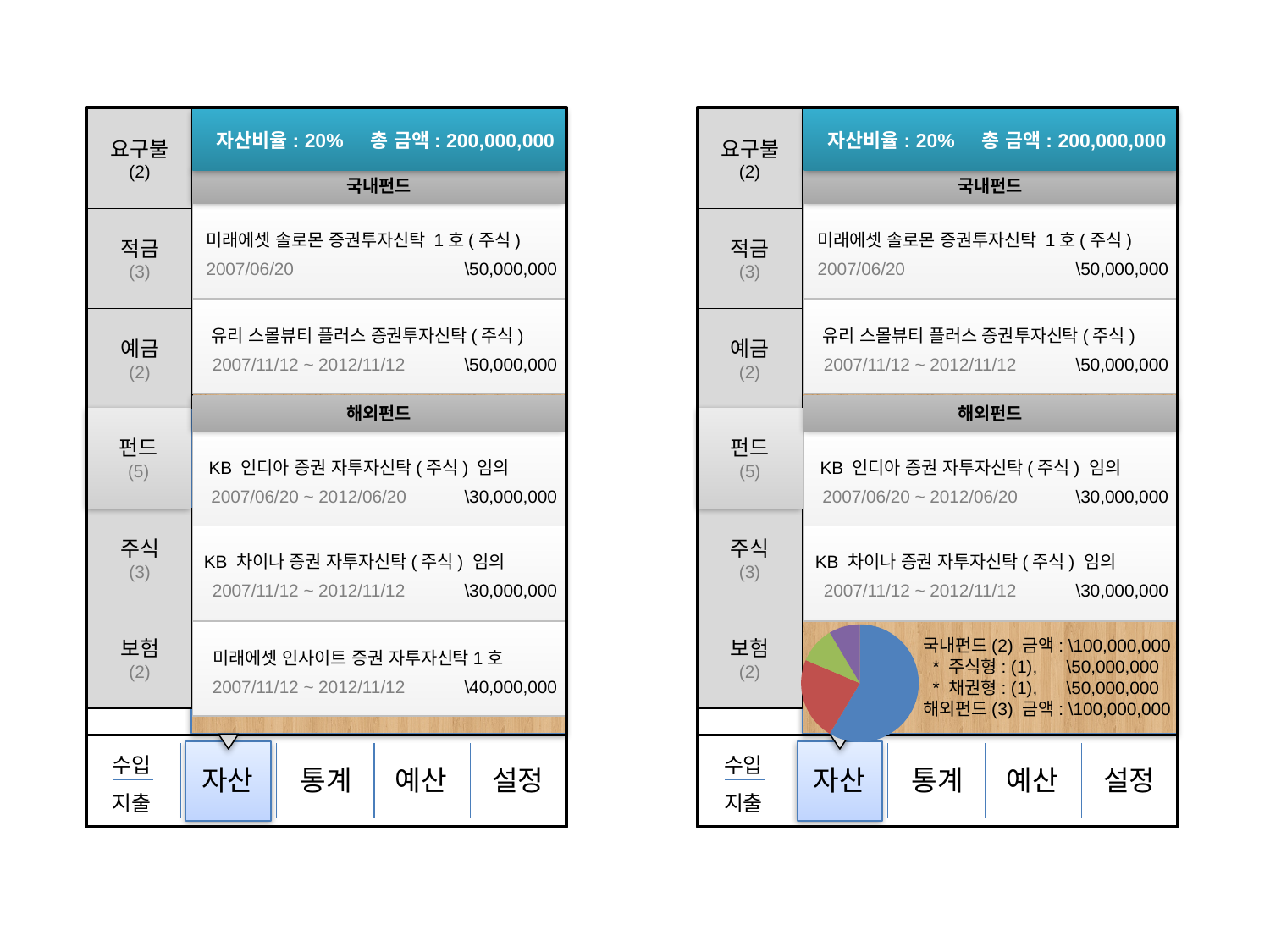

요구불
(2)

자산비율: 20%    총 금액: 200,000,000
국내펀드

미래에셋 솔로몬 증권투자신탁 1호(주식)
2007/06/20
\50,000,000

유리 스몰뷰티 플러스 증권투자신탁(주식)
2007/11/12 ~ 2012/11/12
\50,000,000
해외펀드

KB 인디아 증권 자투자신탁(주식) 임의
2007/06/20 ~ 2012/06/20
\30,000,000

KB 차이나 증권 자투자신탁(주식) 임의
2007/11/12 ~ 2012/11/12
\30,000,000

미래에셋 인사이트 증권 자투자신탁1호
2007/11/12 ~ 2012/11/12
\40,000,000
적금
(3)
예금
(2)
펀드
(5)
주식
(3)
보험
(2)
수입
지출

자산
통계
예산
설정

요구불
(2)
적금
(3)
예금
(2)
펀드
(5)
주식
(3)
보험
(2)

자산비율: 20%    총 금액: 200,000,000
국내펀드

미래에셋 솔로몬 증권투자신탁 1호(주식)
2007/06/20
\50,000,000

유리 스몰뷰티 플러스 증권투자신탁(주식)
2007/11/12 ~ 2012/11/12
\50,000,000
해외펀드

KB 인디아 증권 자투자신탁(주식) 임의
2007/06/20 ~ 2012/06/20
\30,000,000

KB 차이나 증권 자투자신탁(주식) 임의
2007/11/12 ~ 2012/11/12
\30,000,000

### Chart

| Category | 판매 |
|---|---|
| 1분기 | 8.2 |
| 2분기 | 3.2 |
| 3분기 | 1.4 |
| 4분기 | 1.2 |
국내펀드(2) 금액: \100,000,000
  * 주식형: (1),      \50,000,000
  * 채권형: (1),      \50,000,000
해외펀드(3) 금액: \100,000,000
수입
지출

자산
통계
예산
설정